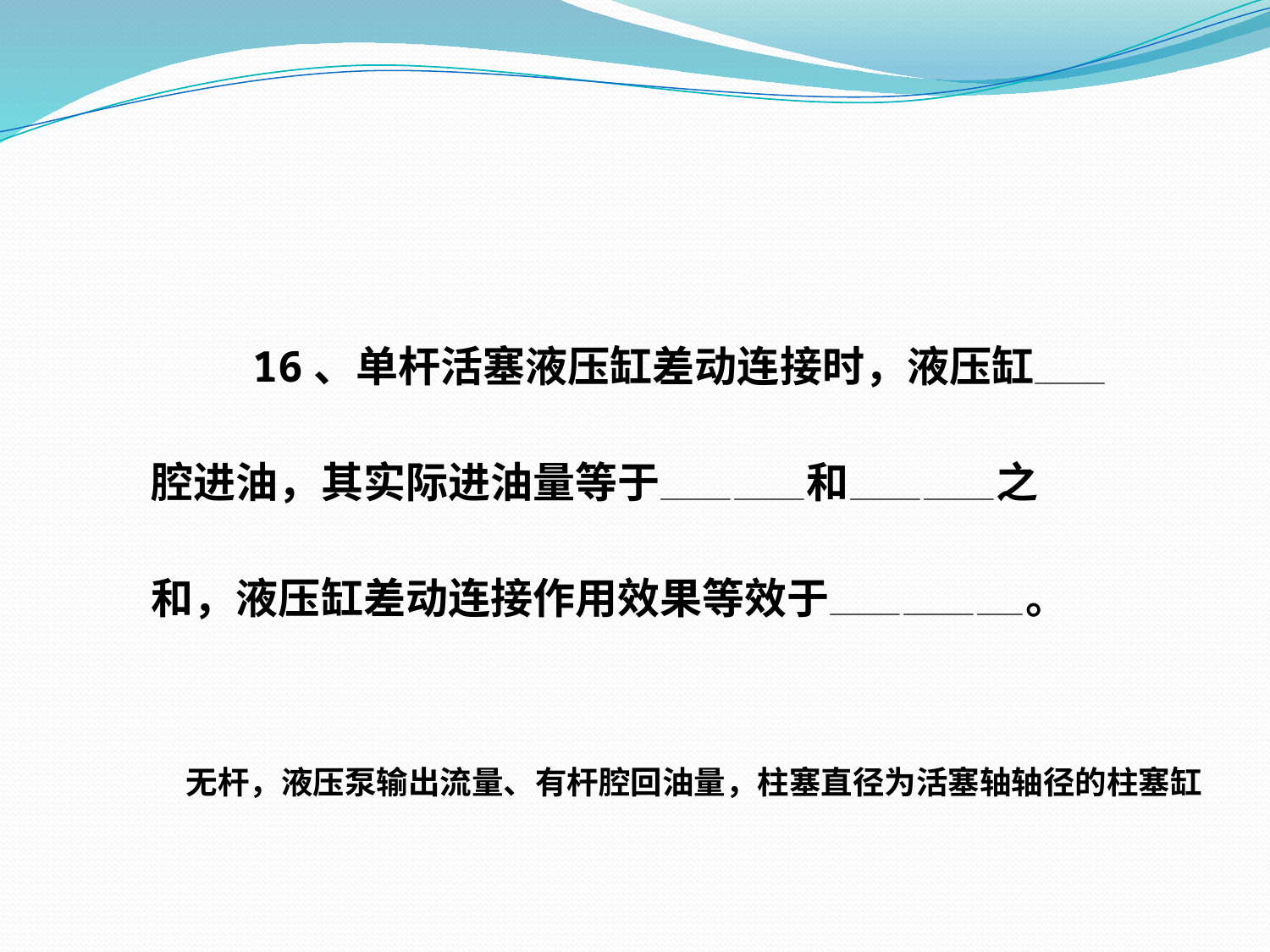

16、单杆活塞液压缸差动连接时，液压缸———腔进油，其实际进油量等于——————和——————之和，液压缸差动连接作用效果等效于————————。
无杆，液压泵输出流量、有杆腔回油量，柱塞直径为活塞轴轴径的柱塞缸